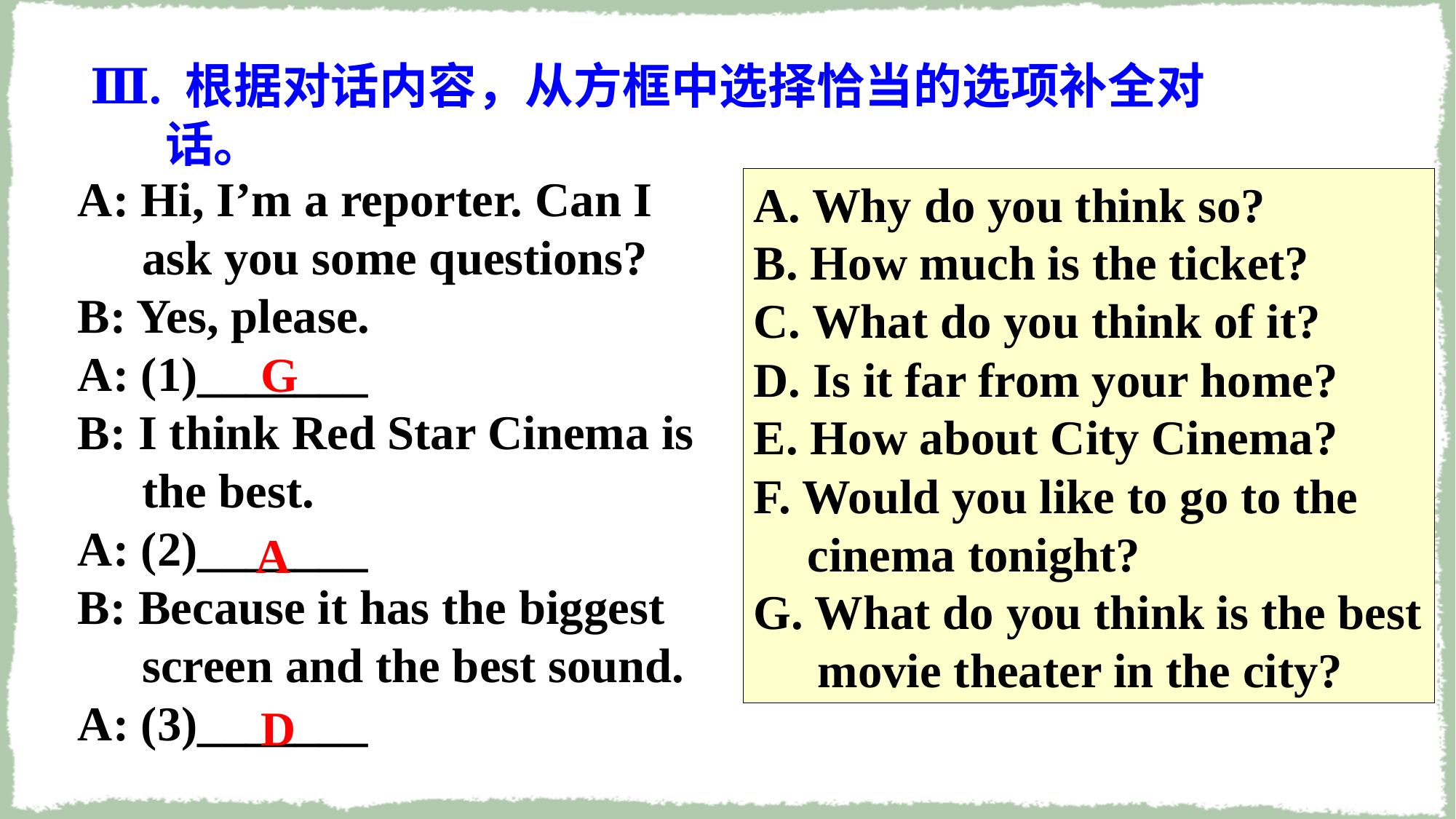

Ⅲ. 根据对话内容，从方框中选择恰当的选项补全对话。
A: Hi, I’m a reporter. Can I ask you some questions?
B: Yes, please.
A: (1)_______
B: I think Red Star Cinema is the best.
A: (2)_______
B: Because it has the biggest screen and the best sound.
A: (3)_______
A. Why do you think so?
B. How much is the ticket?
C. What do you think of it?
D. Is it far from your home?
E. How about City Cinema?
F. Would you like to go to the    cinema tonight?
G. What do you think is the best movie theater in the city?
G
A
D